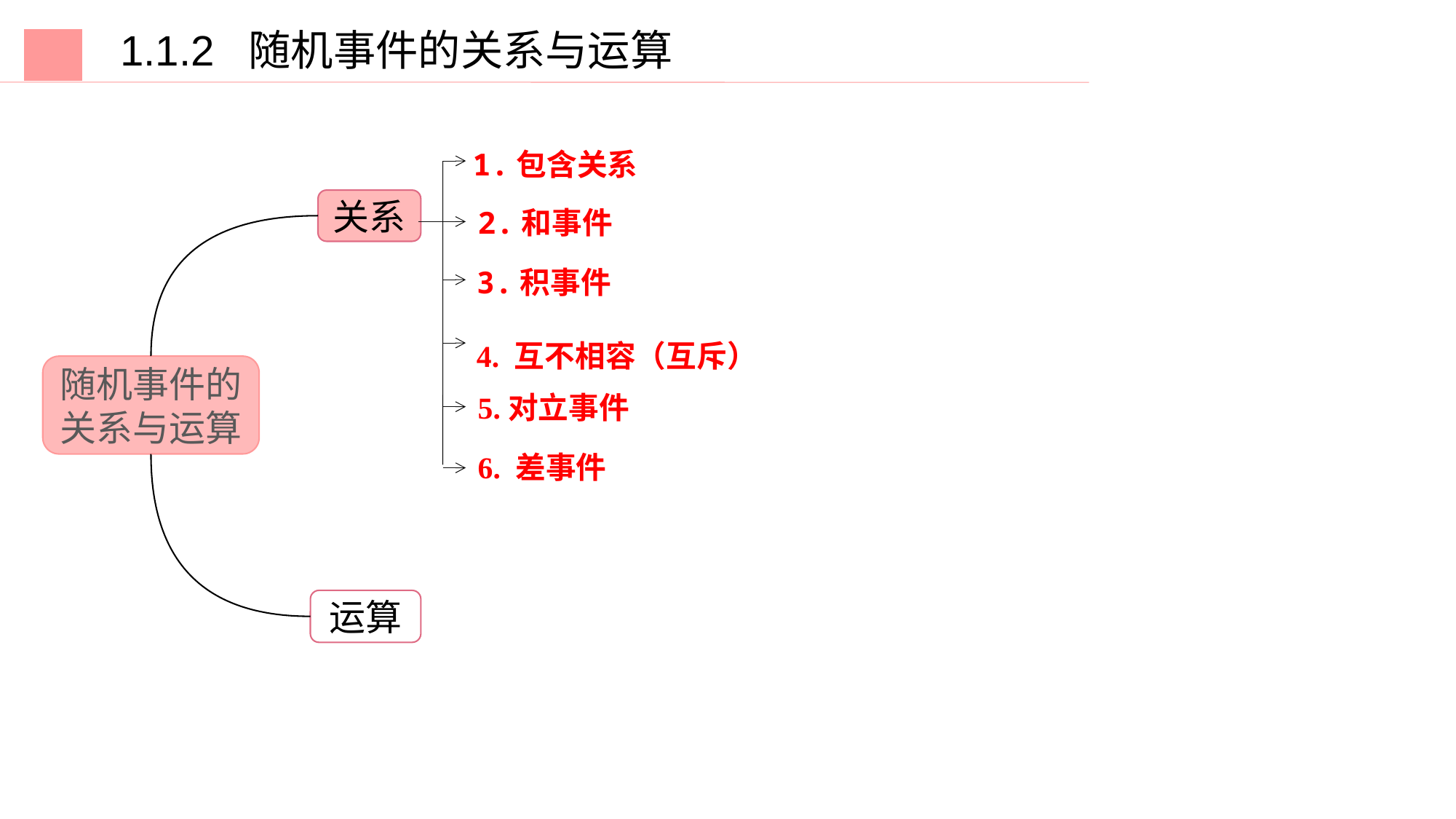

1.1.2  随机事件的关系与运算

1.包含关系

关系
2.和事件
3.积事件
4. 互不相容（互斥）
随机事件的
关系与运算
5.对立事件
6. 差事件
运算